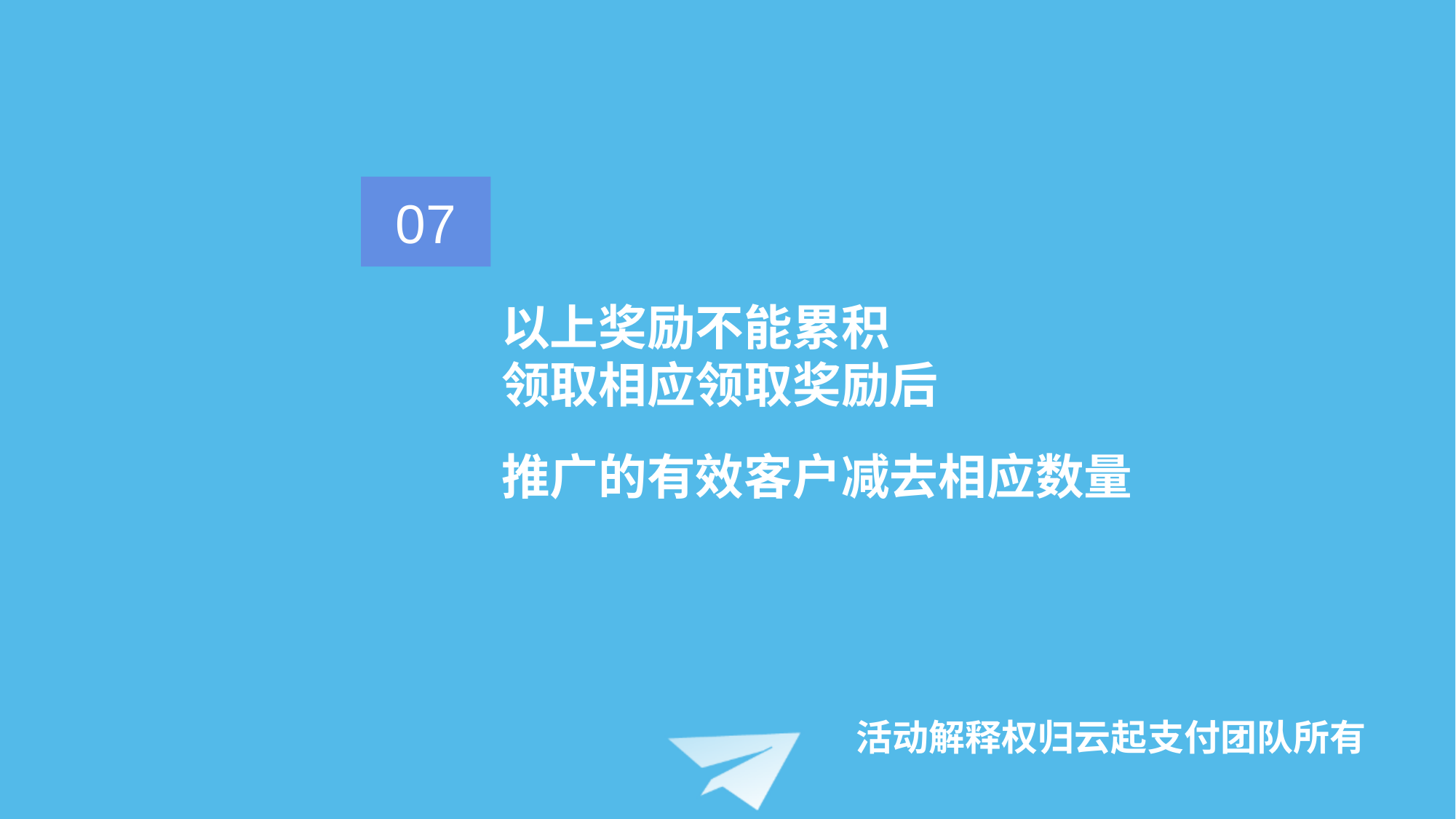

以上奖励不能累积
领取相应领取奖励后
推广的有效客户减去相应数量
07
活动解释权归云起支付团队所有